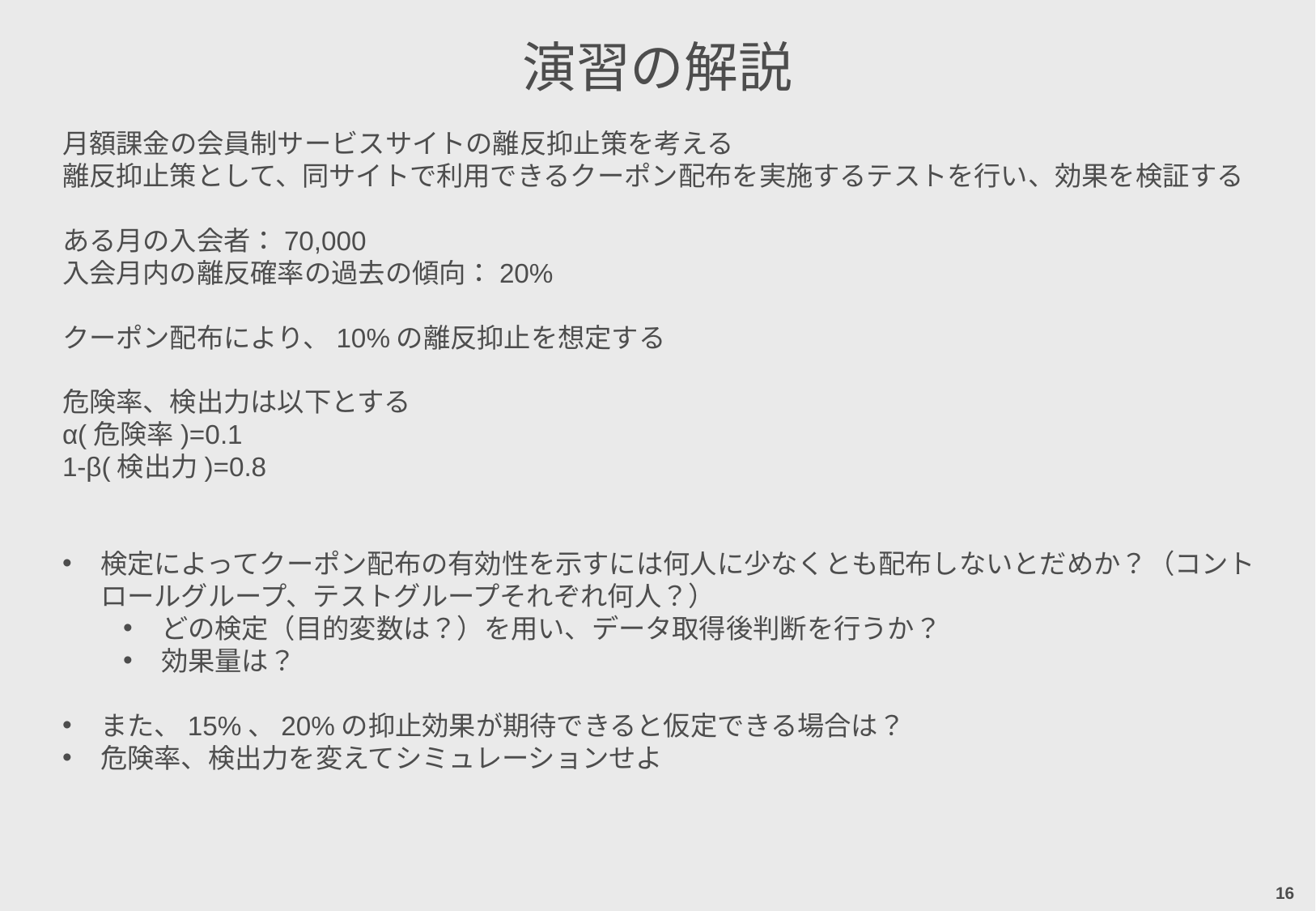

# 演習の解説
月額課金の会員制サービスサイトの離反抑止策を考える
離反抑止策として、同サイトで利用できるクーポン配布を実施するテストを行い、効果を検証する

ある月の入会者：70,000
入会月内の離反確率の過去の傾向：20%

クーポン配布により、10%の離反抑止を想定する

危険率、検出力は以下とする
α(危険率)=0.1
1-β(検出力)=0.8

検定によってクーポン配布の有効性を示すには何人に少なくとも配布しないとだめか？（コントロールグループ、テストグループそれぞれ何人？）
どの検定（目的変数は？）を用い、データ取得後判断を行うか？
効果量は？

また、15%、20%の抑止効果が期待できると仮定できる場合は？
危険率、検出力を変えてシミュレーションせよ
16